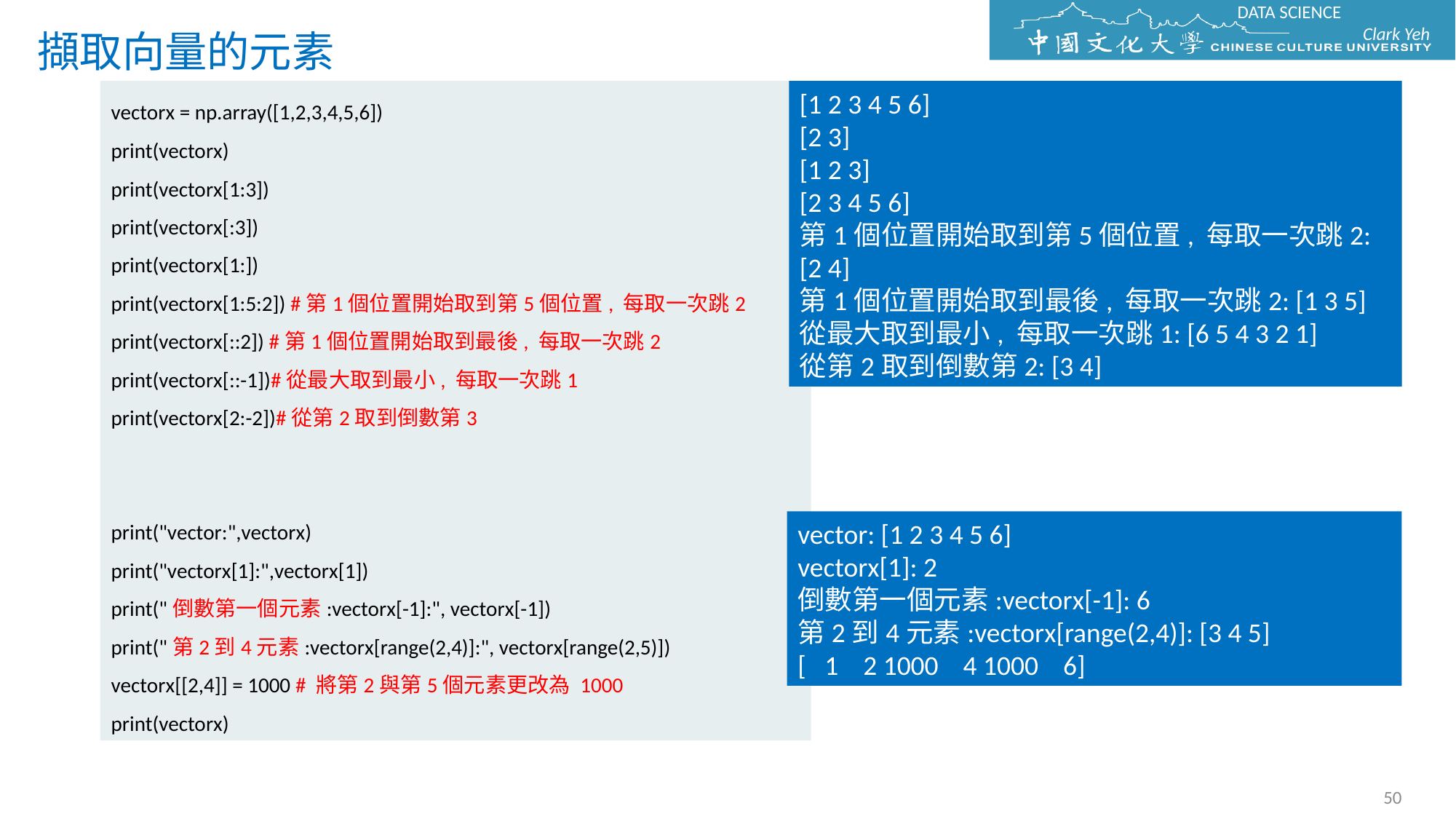

擷取向量的元素
vectorx = np.array([1,2,3,4,5,6])
print(vectorx)
print(vectorx[1:3])
print(vectorx[:3])
print(vectorx[1:])
print(vectorx[1:5:2]) #第1個位置開始取到第5個位置, 每取一次跳2
print(vectorx[::2]) #第1個位置開始取到最後, 每取一次跳2
print(vectorx[::-1])#從最大取到最小, 每取一次跳1
print(vectorx[2:-2])#從第2取到倒數第3

print("vector:",vectorx)
print("vectorx[1]:",vectorx[1])
print("倒數第一個元素:vectorx[-1]:", vectorx[-1])
print("第2到4元素:vectorx[range(2,4)]:", vectorx[range(2,5)])
vectorx[[2,4]] = 1000 # 將第2與第5個元素更改為 1000
print(vectorx)
[1 2 3 4 5 6]
[2 3]
[1 2 3]
[2 3 4 5 6]
第1個位置開始取到第5個位置, 每取一次跳2: [2 4]
第1個位置開始取到最後, 每取一次跳2: [1 3 5]
從最大取到最小, 每取一次跳1: [6 5 4 3 2 1]
從第2取到倒數第2: [3 4]
vector: [1 2 3 4 5 6]
vectorx[1]: 2
倒數第一個元素:vectorx[-1]: 6
第2到4元素:vectorx[range(2,4)]: [3 4 5]
[   1    2 1000    4 1000    6]
50